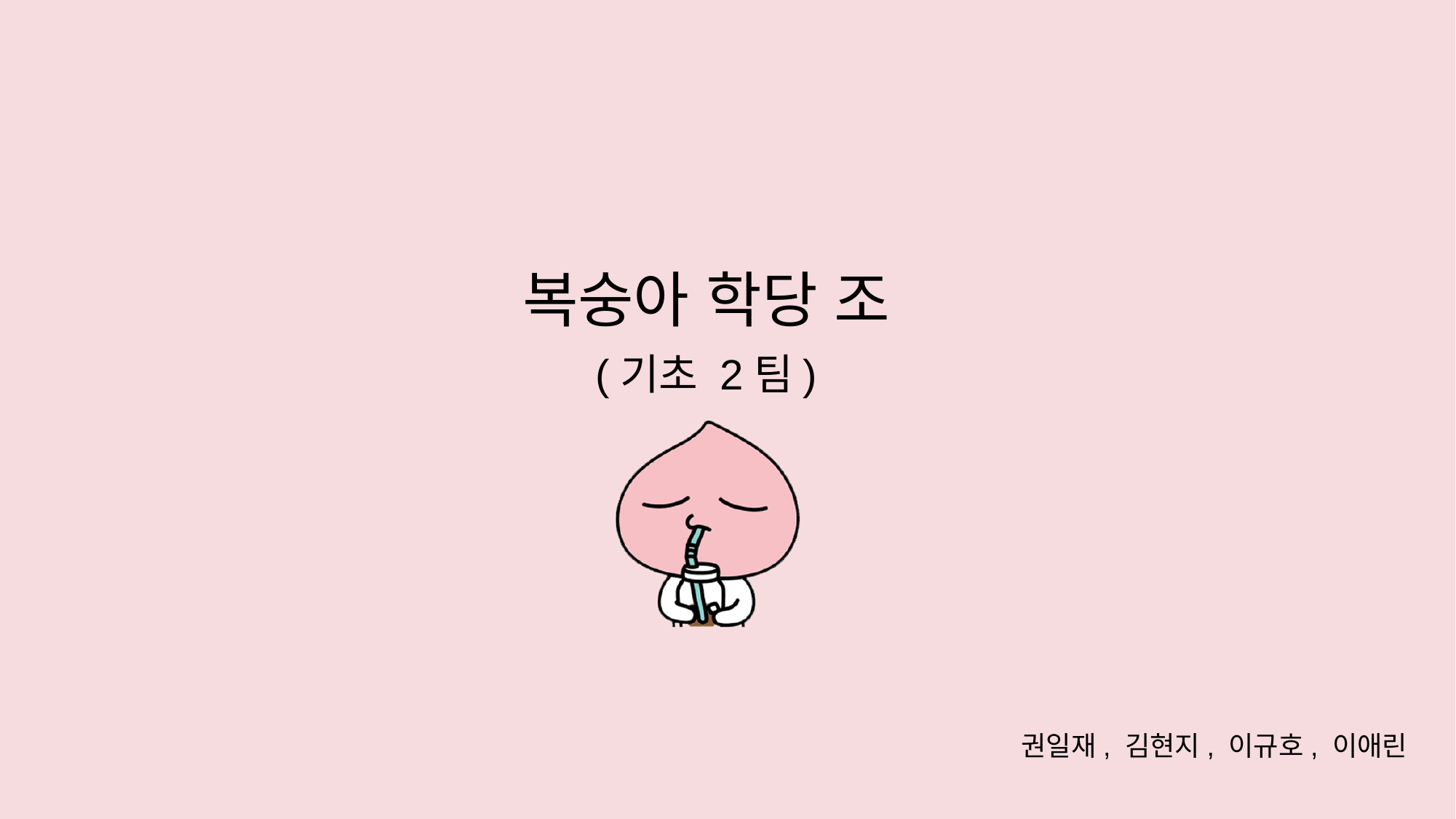

복숭아 학당 조
(기초 2팀)
권일재, 김현지, 이규호, 이애린